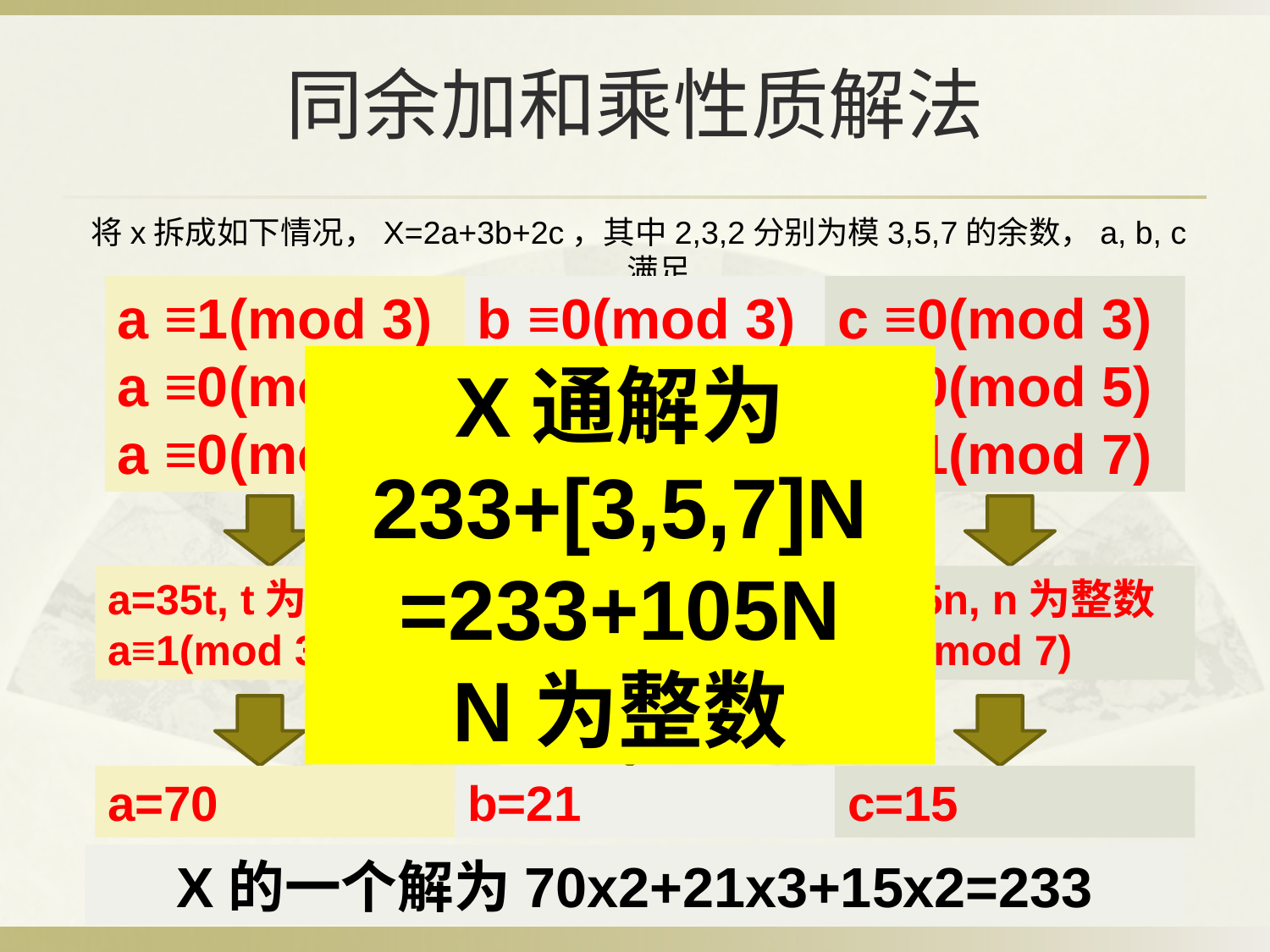

# 同余加和乘性质解法
 将x拆成如下情况，X=2a+3b+2c，其中2,3,2分别为模3,5,7的余数，a, b, c满足
a ≡1(mod 3)
a ≡0(mod 5)
a ≡0(mod 7)
b ≡0(mod 3)
b ≡1(mod 5)
b ≡0(mod 7)
c ≡0(mod 3)
c ≡0(mod 5)
c ≡1(mod 7)
X通解为
233+[3,5,7]N =233+105N
N为整数

a=35t, t为整数
a≡1(mod 3)
b=21m, m为整数
b≡1(mod 5)
c=15n, n为整数
c≡1(mod 7)

a=70
b=21
c=15
X的一个解为70x2+21x3+15x2=233